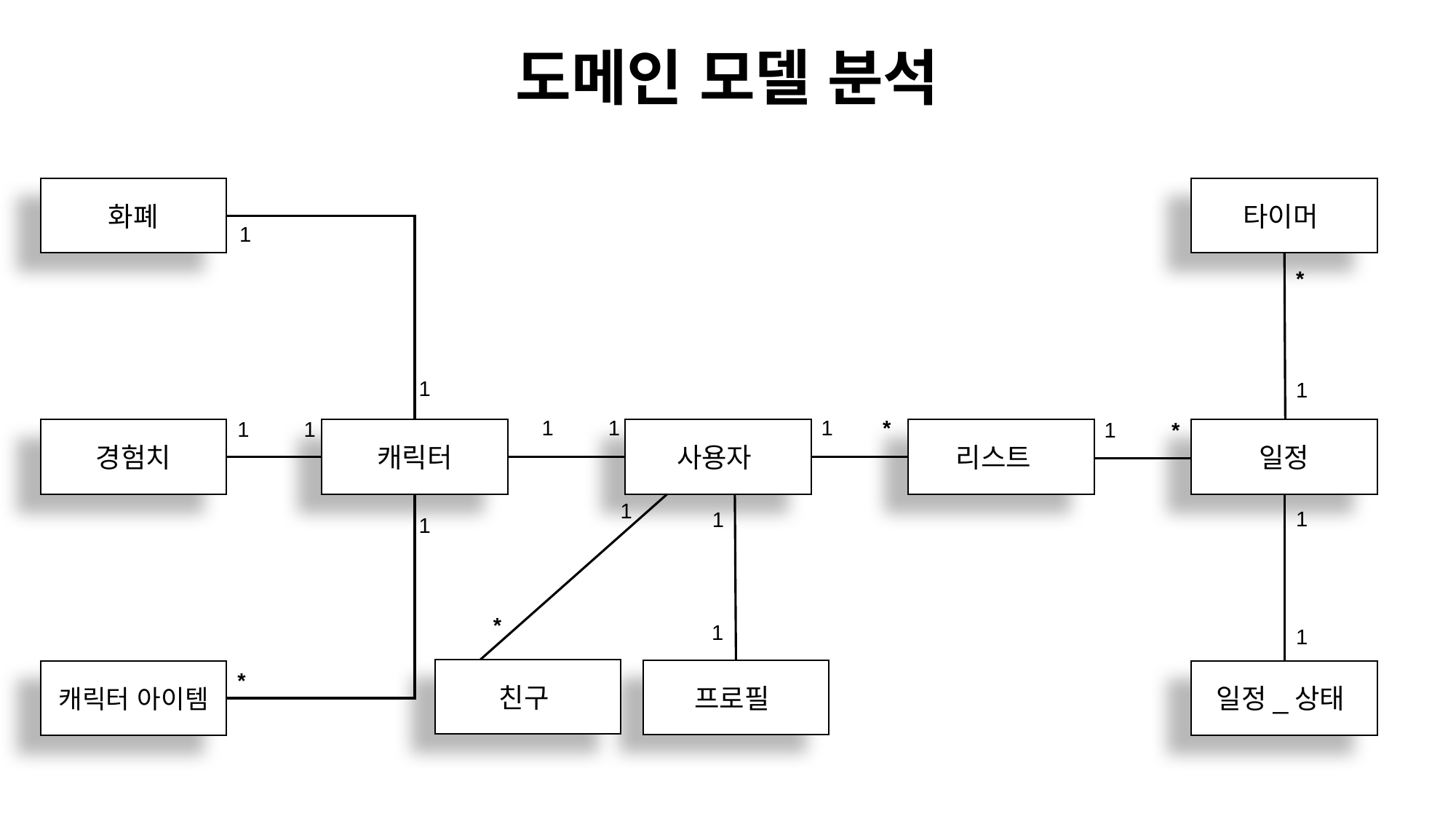

도메인 모델 분석
타이머
화폐
1
*
1
1
1
*
1
1
1
1
*
1
일정
사용자
리스트
경험치
캐릭터
1
1
1
1
*
1
1
친구
프로필
일정_상태
캐릭터 아이템
*